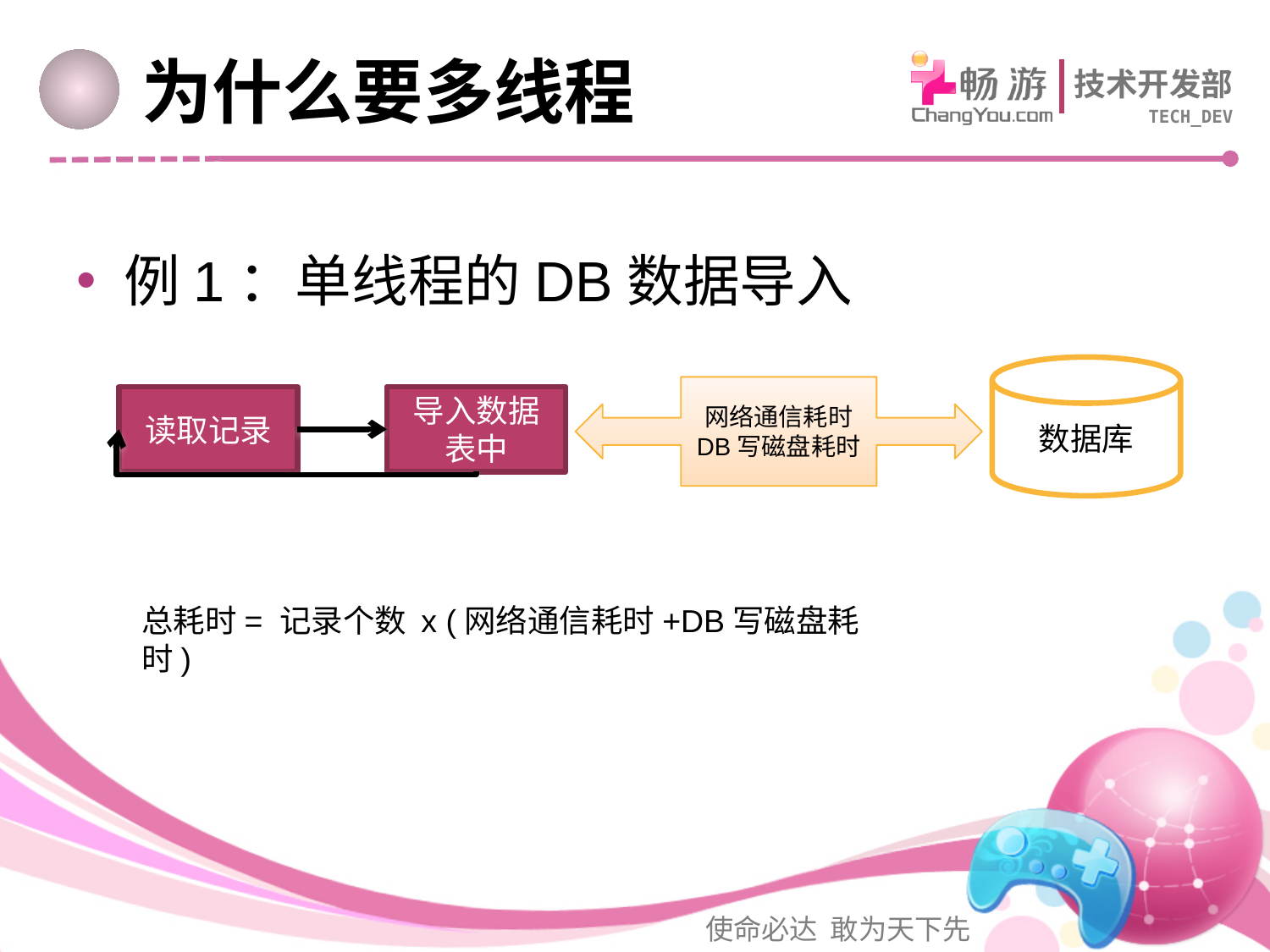

# 为什么要多线程
例1：单线程的DB数据导入

数据库
网络通信耗时
DB写磁盘耗时
读取记录
导入数据表中
总耗时= 记录个数 x (网络通信耗时+DB写磁盘耗时)